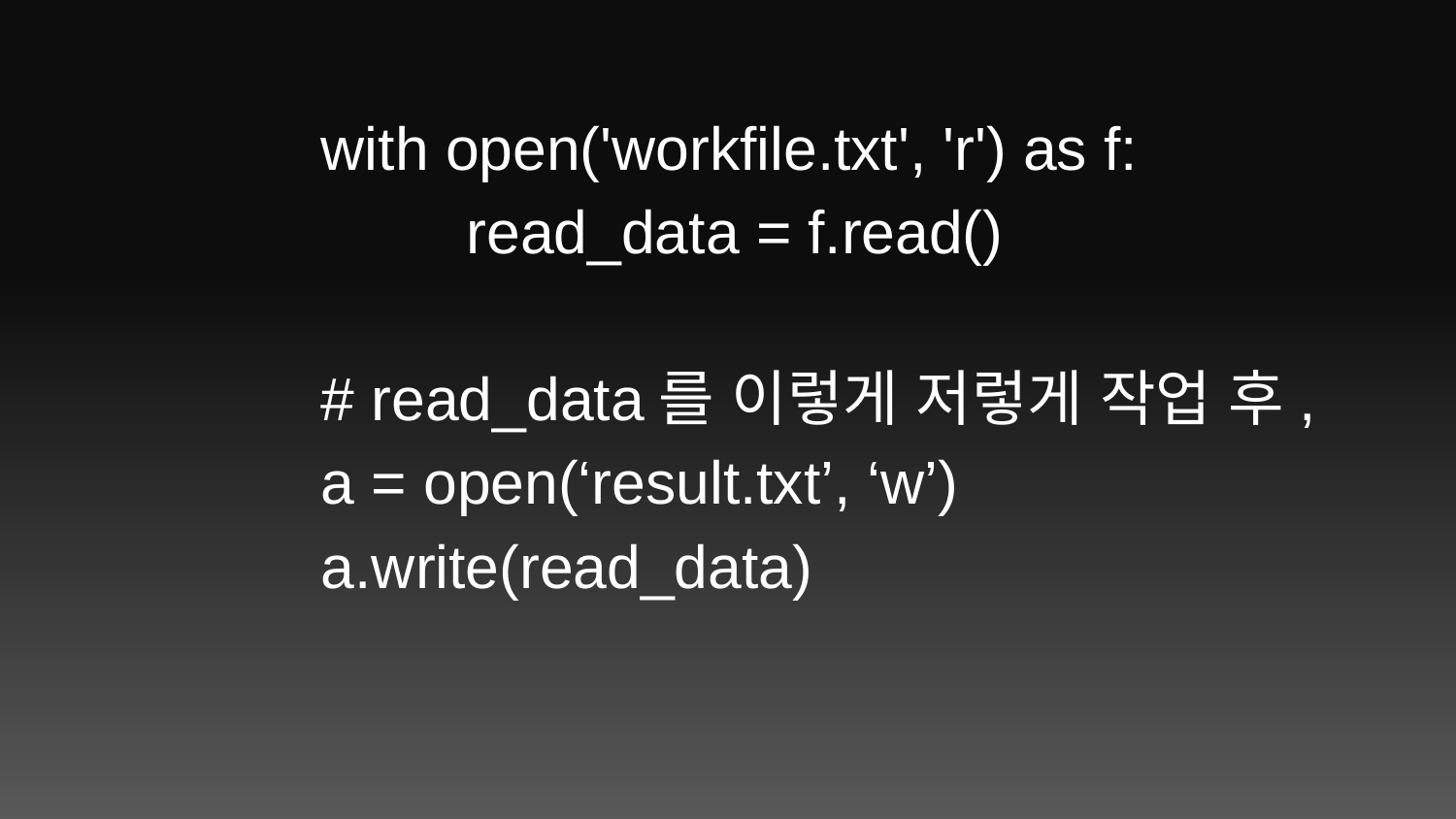

with open('workfile.txt', 'r') as f:
	read_data = f.read()

# read_data를 이렇게 저렇게 작업 후,
a = open(‘result.txt’, ‘w’)
a.write(read_data)